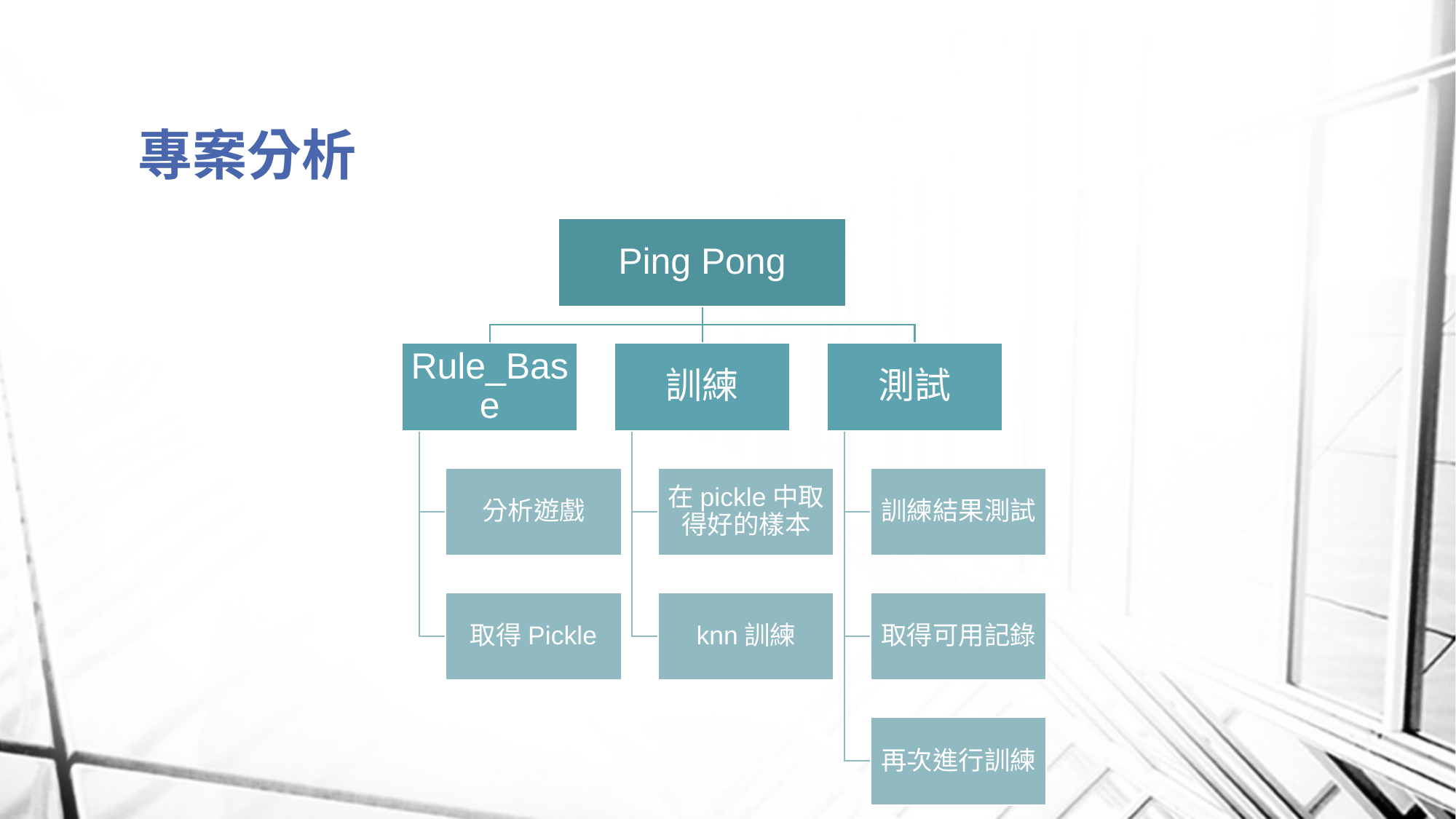

# 專案分析
Ping Pong
Rule_Base
分析遊戲
取得Pickle
訓練
在pickle中取得好的樣本
knn訓練
測試
訓練結果測試
取得可用記錄
再次進行訓練